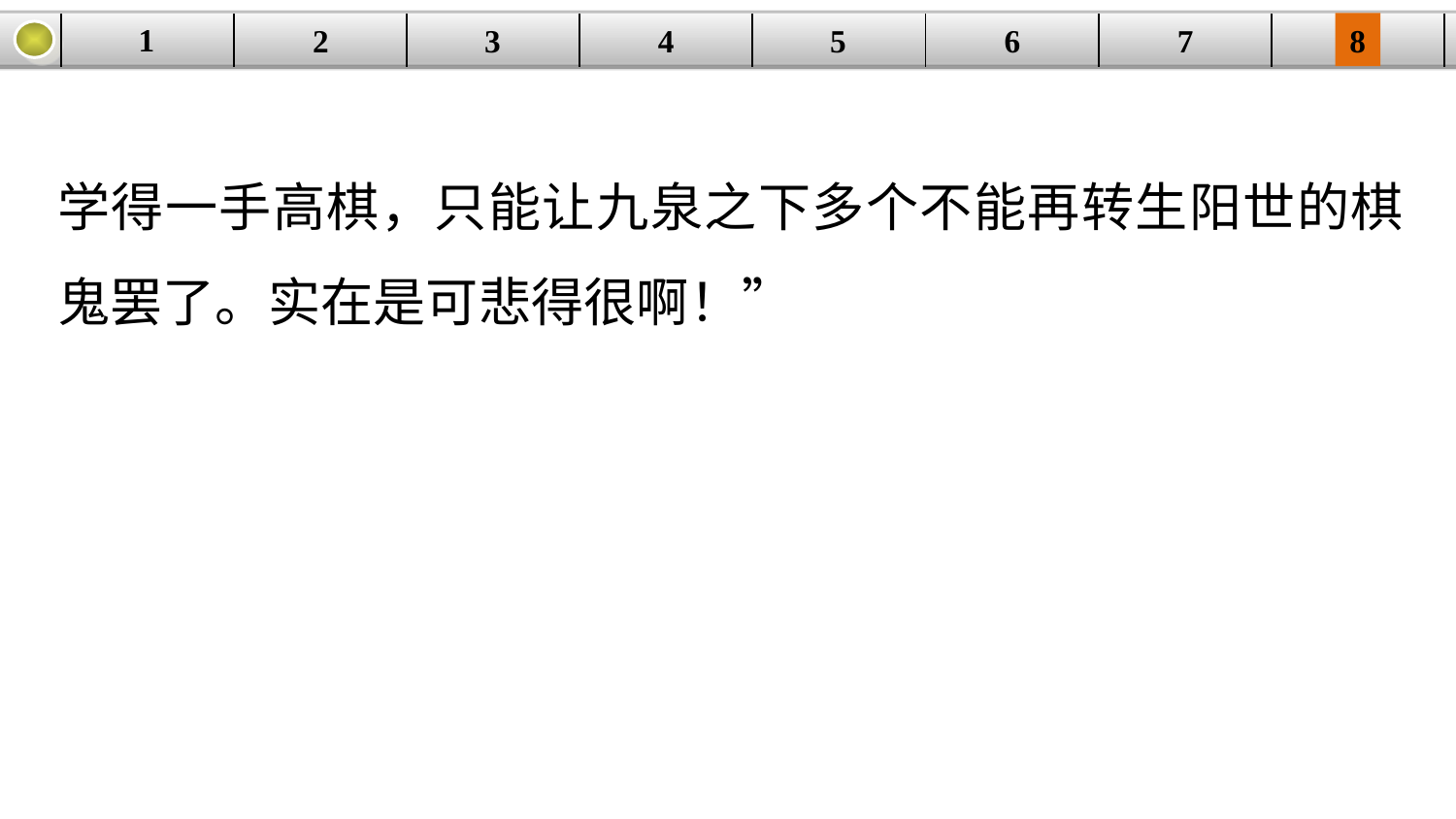

1
3
4
5
6
8
2
|  |  |  |  |  |  |  |  |
| --- | --- | --- | --- | --- | --- | --- | --- |
7

学得一手高棋，只能让九泉之下多个不能再转生阳世的棋鬼罢了。实在是可悲得很啊！”